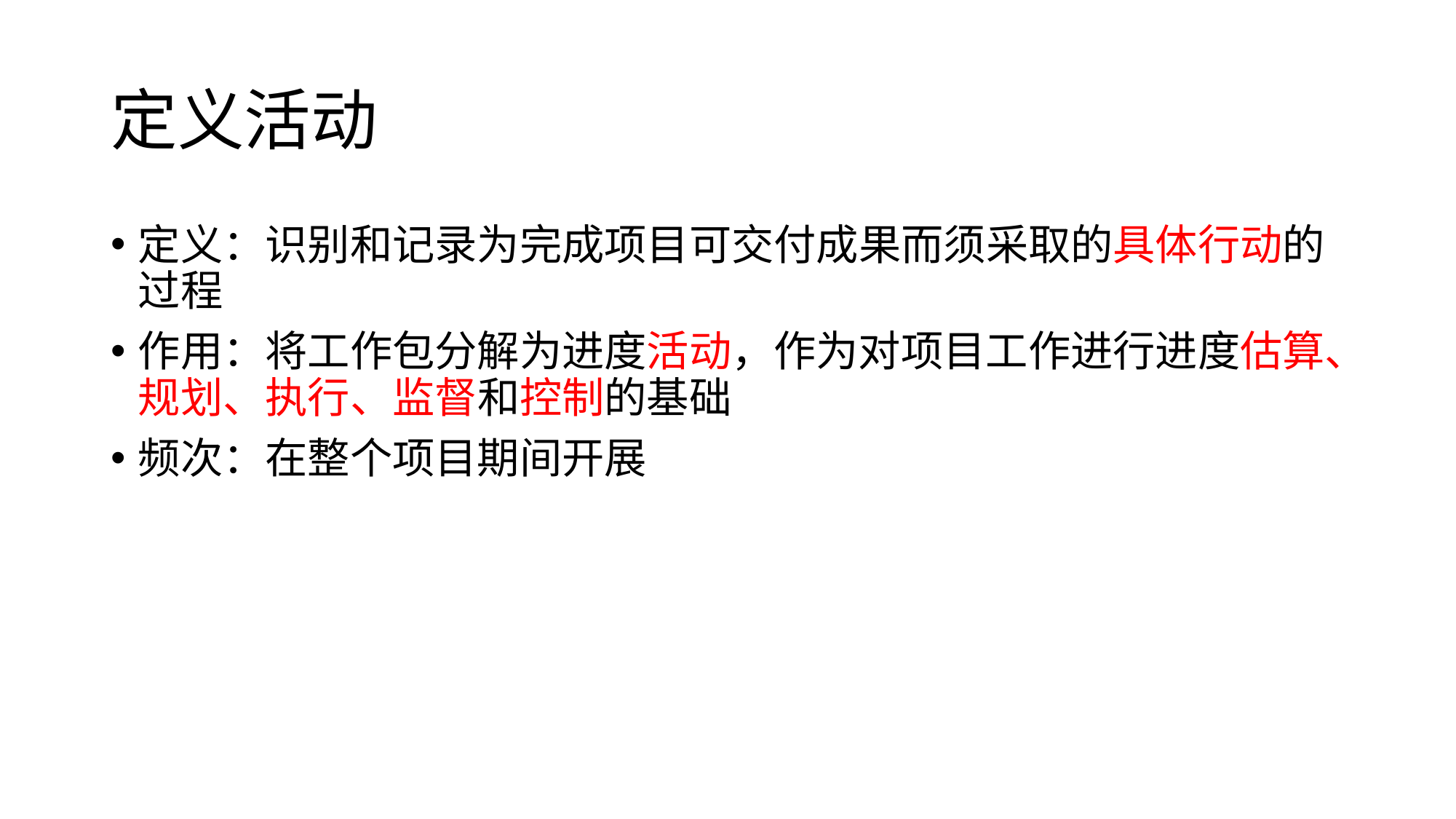

# 定义活动
定义：识别和记录为完成项目可交付成果而须采取的具体行动的过程
作用：将工作包分解为进度活动，作为对项目工作进行进度估算、规划、执行、监督和控制的基础
频次：在整个项目期间开展